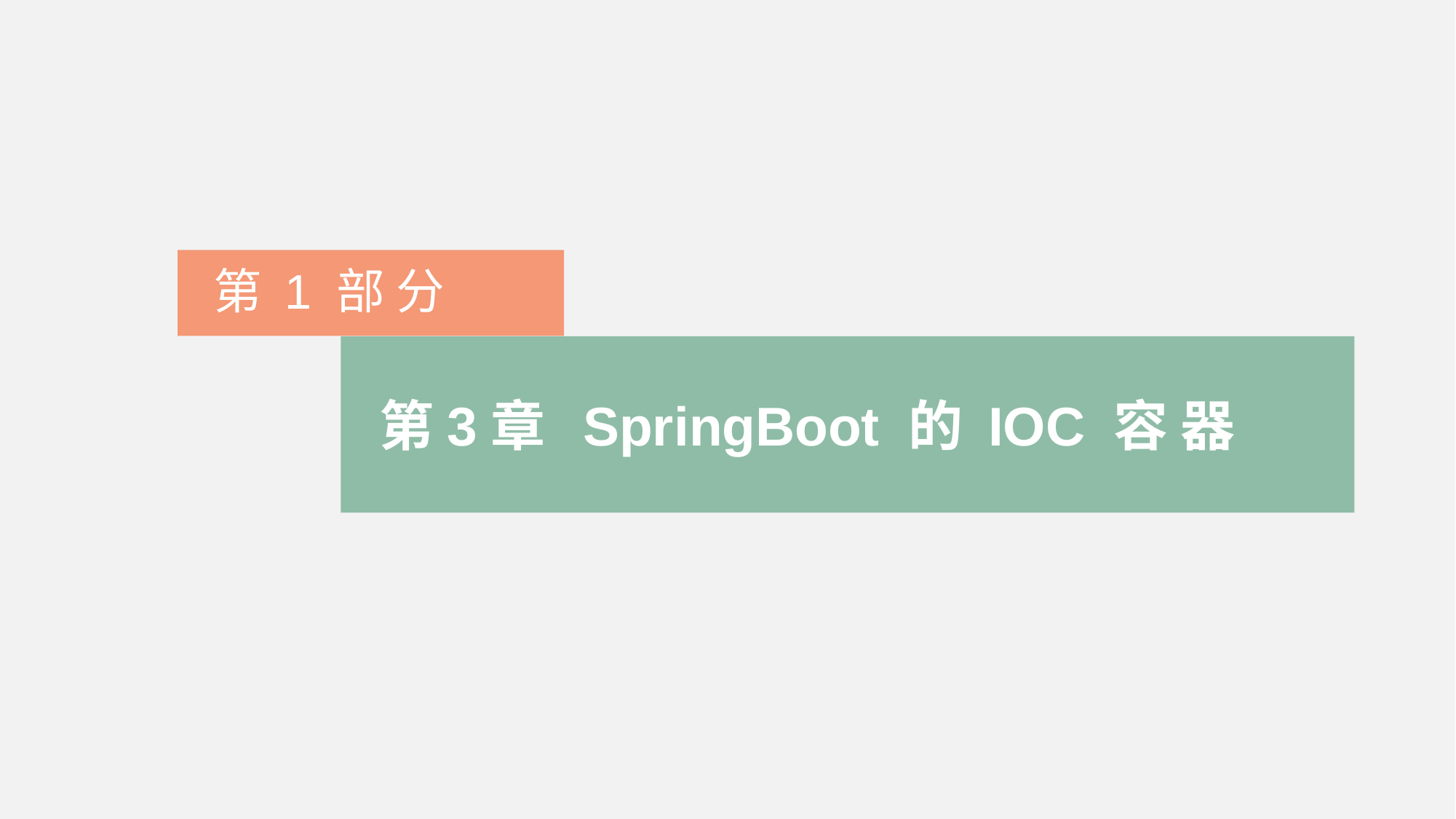

第 1 部 分

第3章  SpringBoot 的 IOC 容 器